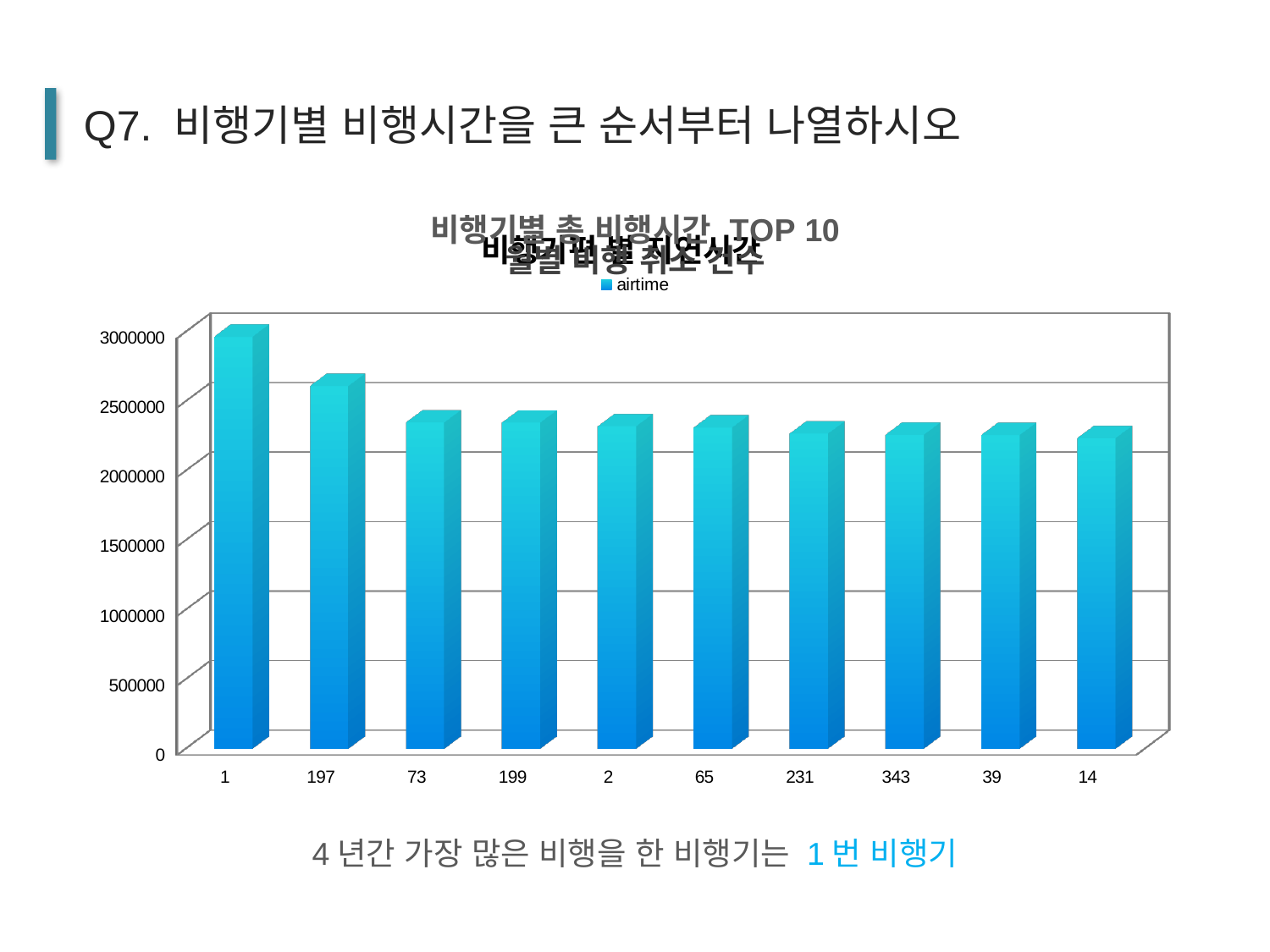

Q7. 비행기별 비행시간을 큰 순서부터 나열하시오

[unsupported chart]

[unsupported chart]

### Chart: 월별 비행 취소 건수

| Category |
|---|
4년간 가장 많은 비행을 한 비행기는 1번 비행기